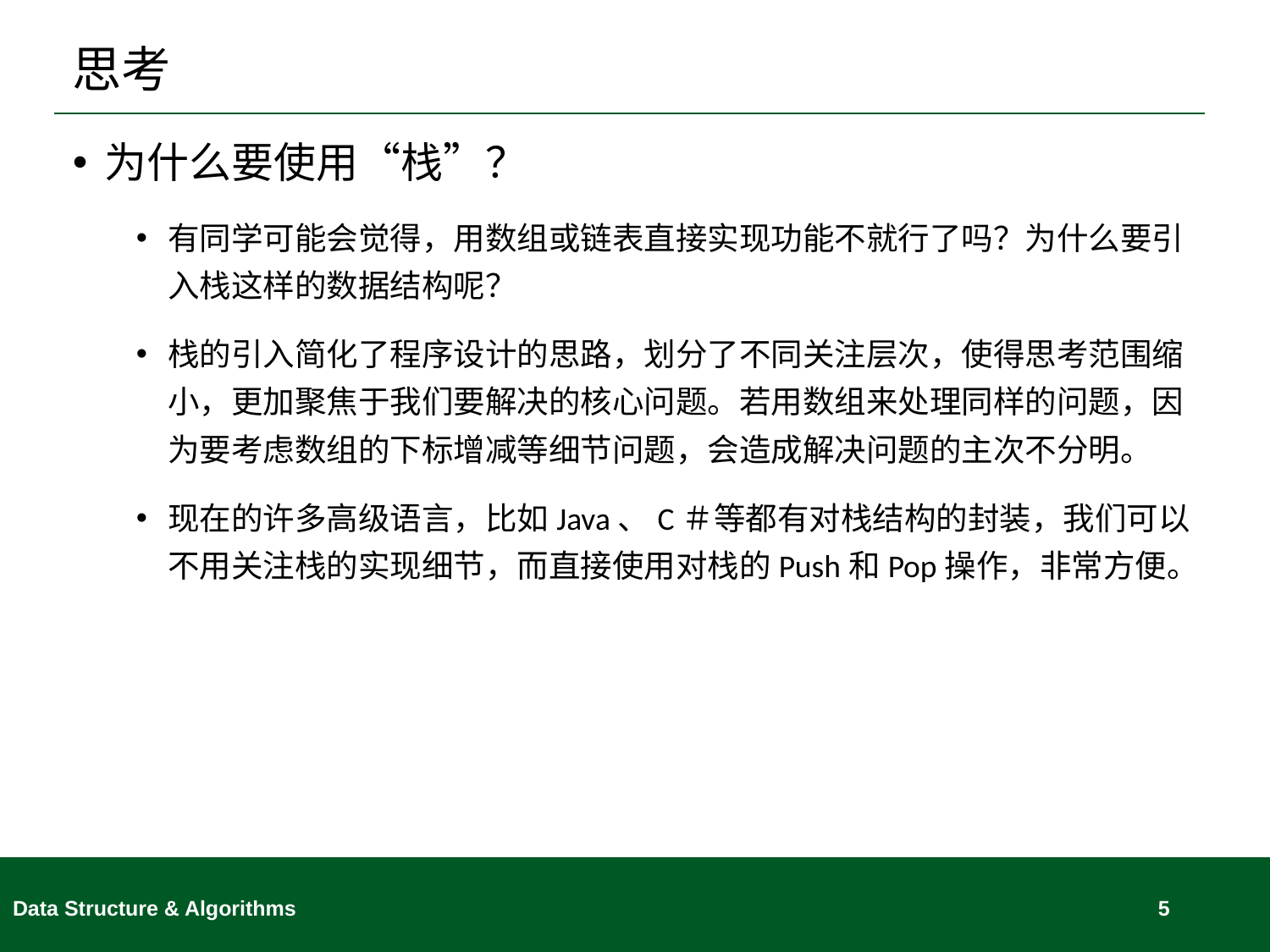

# 思考
为什么要使用“栈”？
有同学可能会觉得，用数组或链表直接实现功能不就行了吗？为什么要引入栈这样的数据结构呢？
栈的引入简化了程序设计的思路，划分了不同关注层次，使得思考范围缩小，更加聚焦于我们要解决的核心问题。若用数组来处理同样的问题，因为要考虑数组的下标增减等细节问题，会造成解决问题的主次不分明。
现在的许多高级语言，比如Java、C＃等都有对栈结构的封装，我们可以不用关注栈的实现细节，而直接使用对栈的Push和Pop操作，非常方便。
Data Structure & Algorithms
5